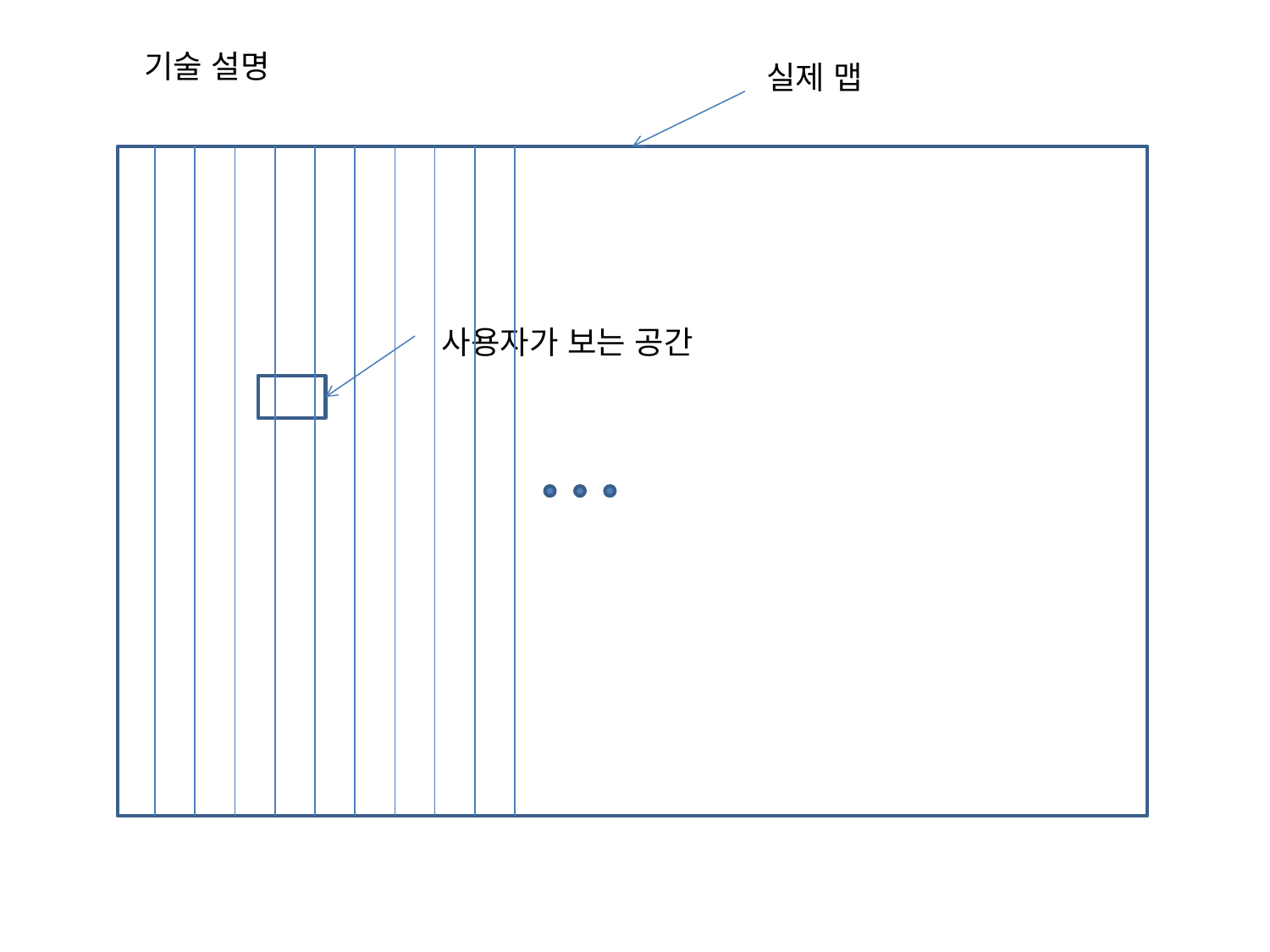

기술 설명
실제 맵

사용자가 보는 공간